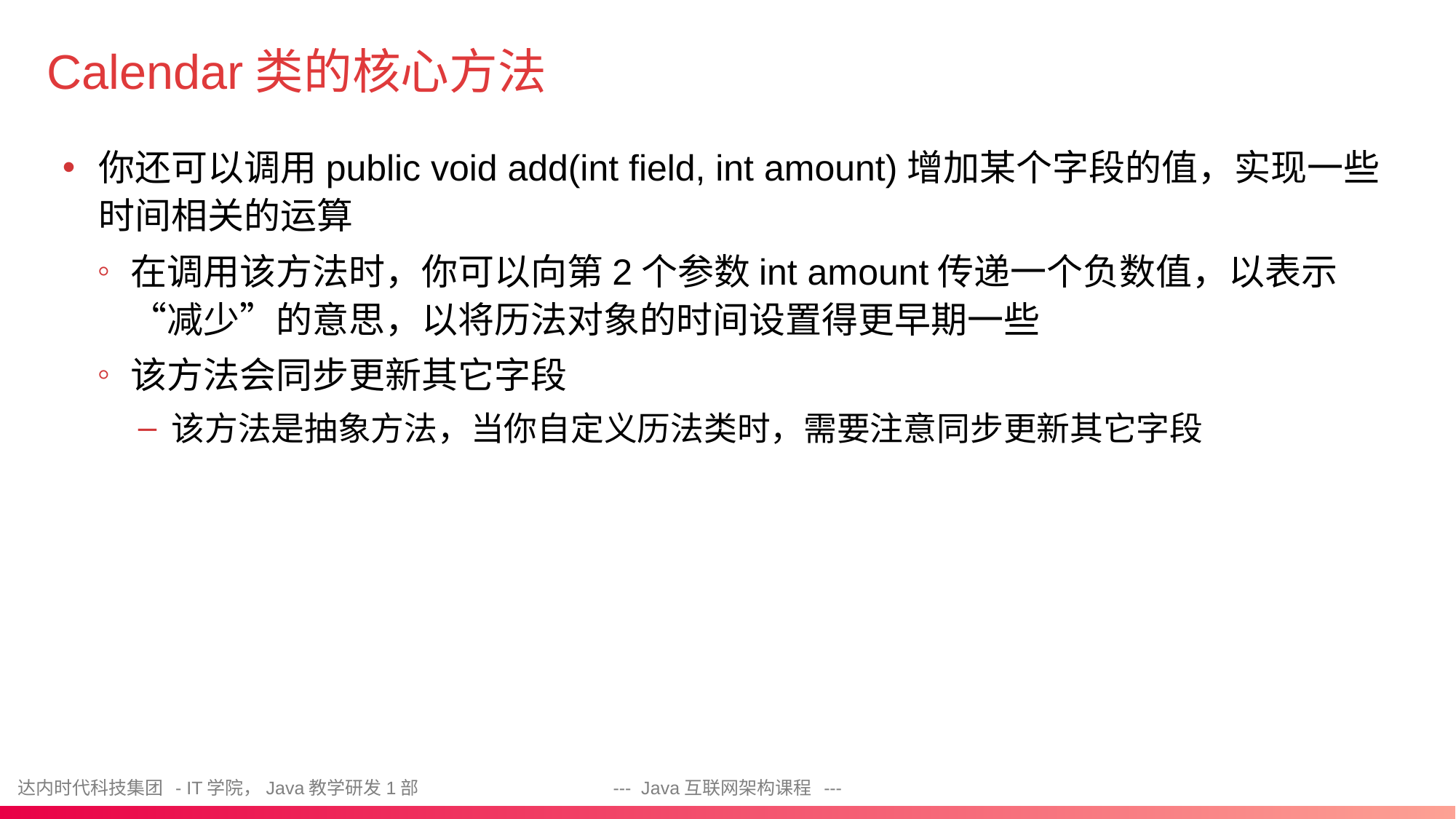

# Calendar类的核心方法
你还可以调用public void add(int field, int amount)增加某个字段的值，实现一些时间相关的运算
在调用该方法时，你可以向第2个参数int amount传递一个负数值，以表示“减少”的意思，以将历法对象的时间设置得更早期一些
该方法会同步更新其它字段
该方法是抽象方法，当你自定义历法类时，需要注意同步更新其它字段